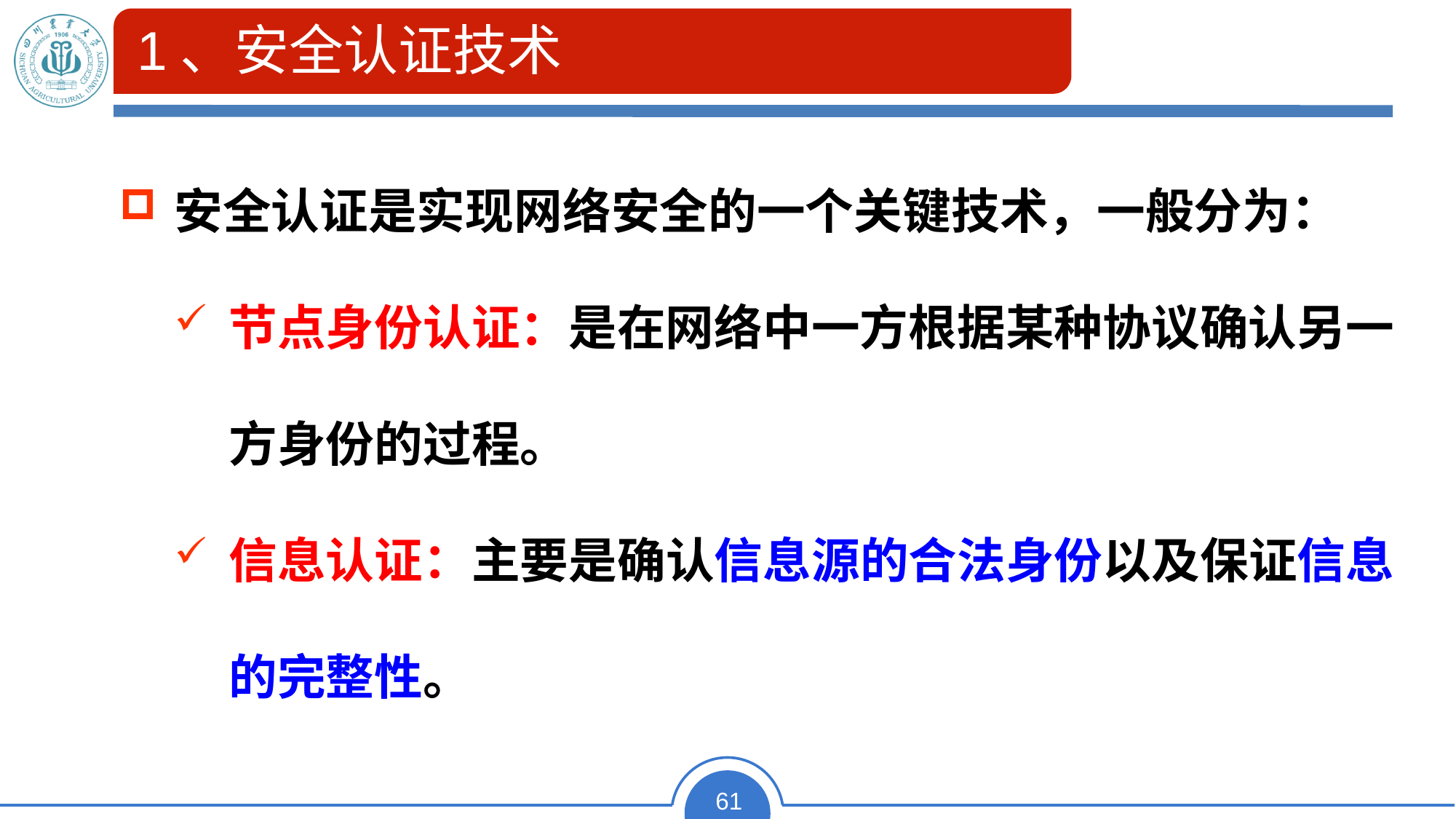

# 1、安全认证技术
安全认证是实现网络安全的一个关键技术，一般分为：
节点身份认证：是在网络中一方根据某种协议确认另一方身份的过程。
信息认证：主要是确认信息源的合法身份以及保证信息的完整性。